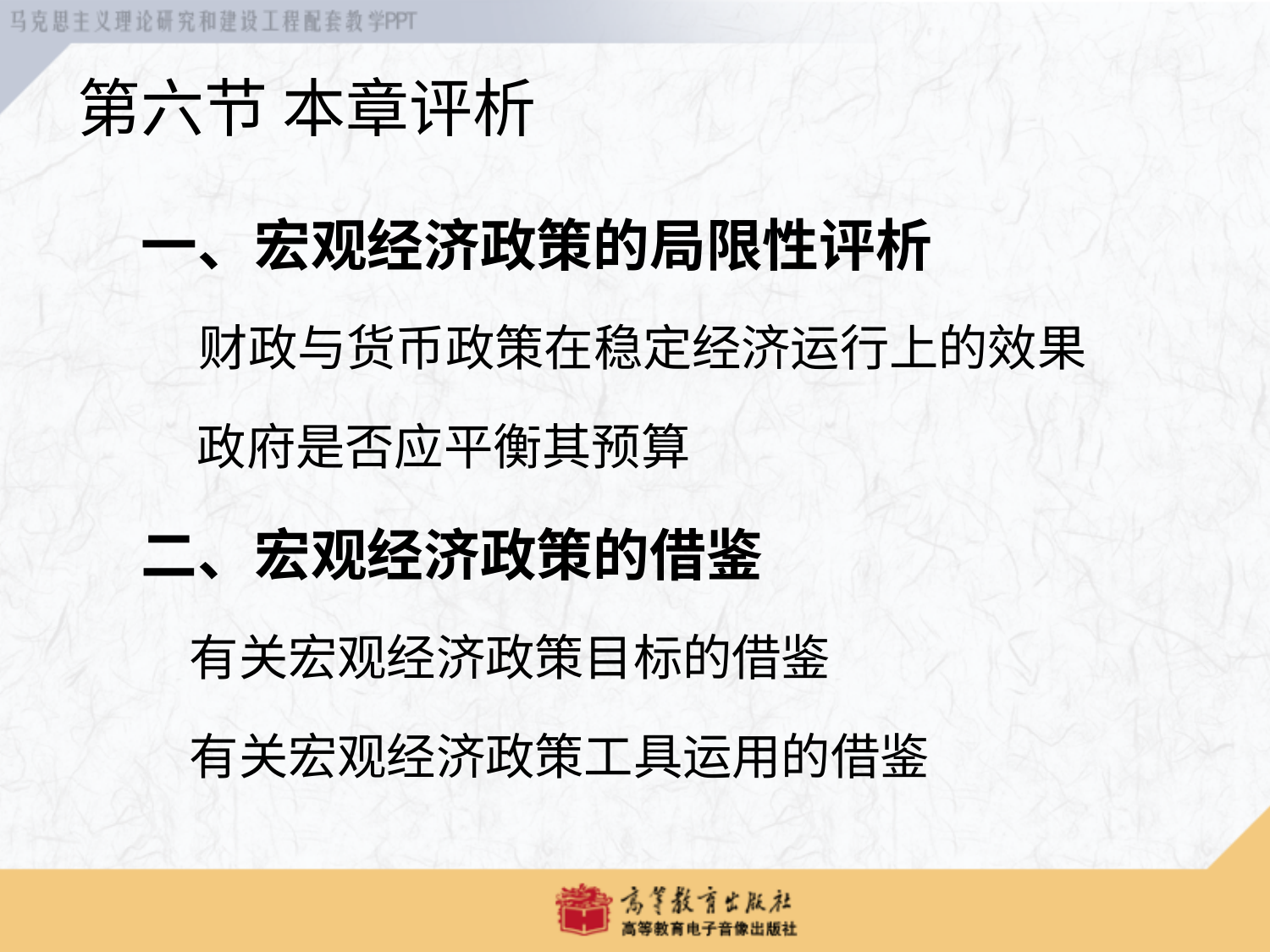

第六节 本章评析
一、宏观经济政策的局限性评析
     财政与货币政策在稳定经济运行上的效果
    政府是否应平衡其预算
二、宏观经济政策的借鉴
有关宏观经济政策目标的借鉴
有关宏观经济政策工具运用的借鉴